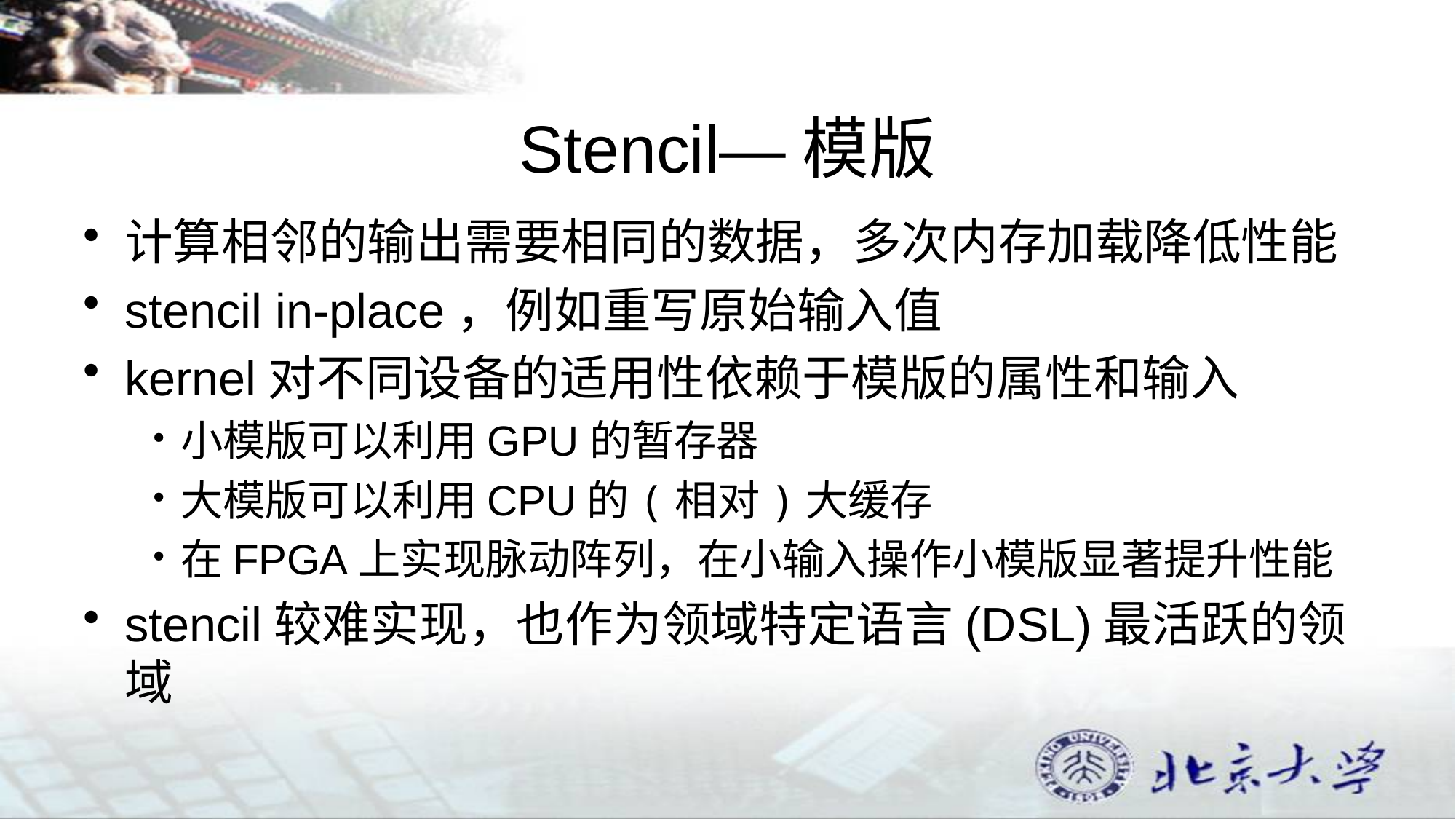

# Stencil—模版
计算相邻的输出需要相同的数据，多次内存加载降低性能
stencil in-place，例如重写原始输入值
kernel对不同设备的适用性依赖于模版的属性和输入
小模版可以利用GPU的暂存器
大模版可以利用CPU的(相对)大缓存
在FPGA上实现脉动阵列，在小输入操作小模版显著提升性能
stencil较难实现，也作为领域特定语言(DSL)最活跃的领域